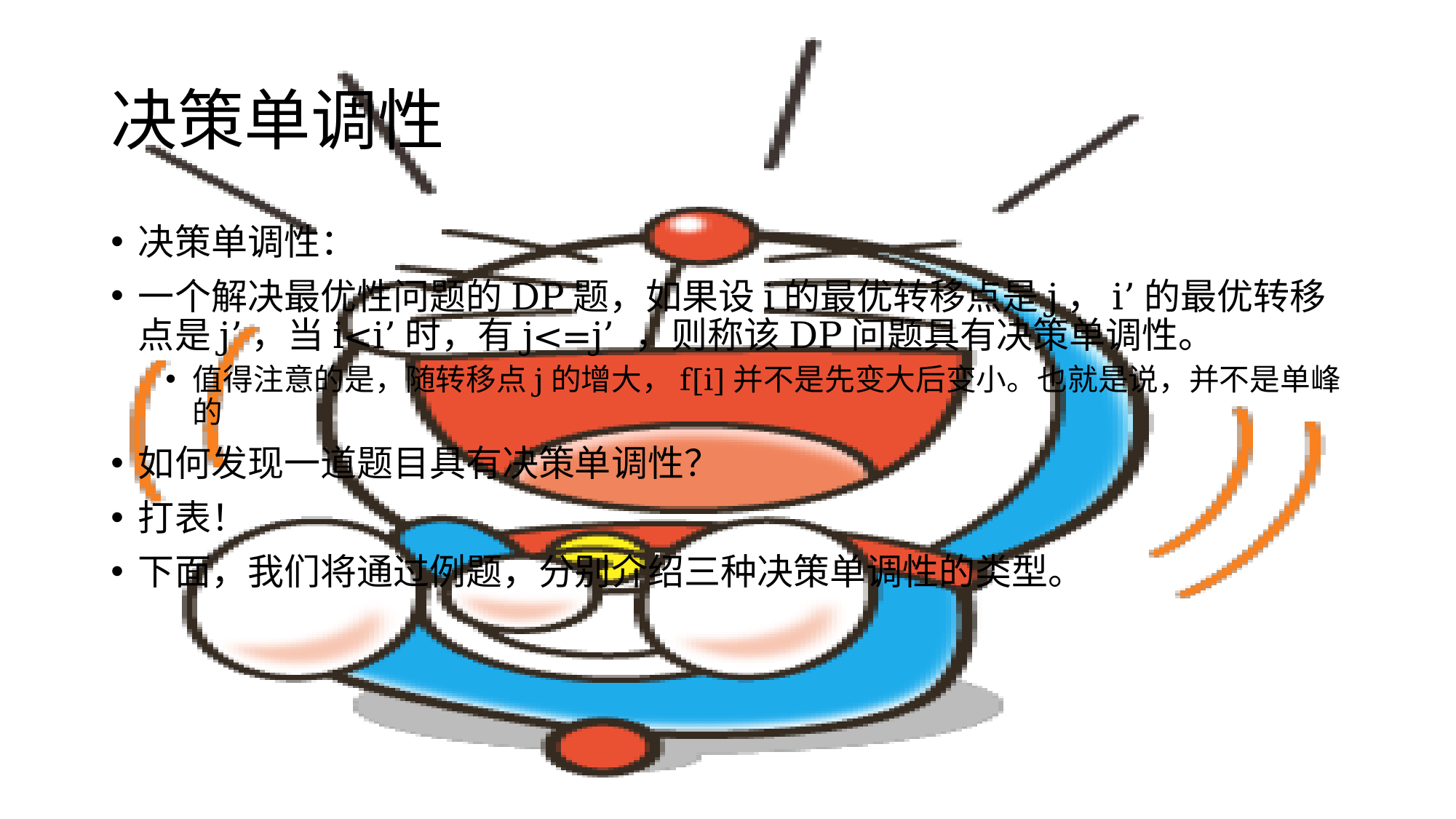

# 决策单调性
决策单调性：
一个解决最优性问题的DP题，如果设i的最优转移点是j，i’的最优转移点是j’，当i<i’时，有j<=j’ ，则称该DP问题具有决策单调性。
值得注意的是，随转移点j的增大，f[i]并不是先变大后变小。也就是说，并不是单峰的
如何发现一道题目具有决策单调性？
打表！
下面，我们将通过例题，分别介绍三种决策单调性的类型。